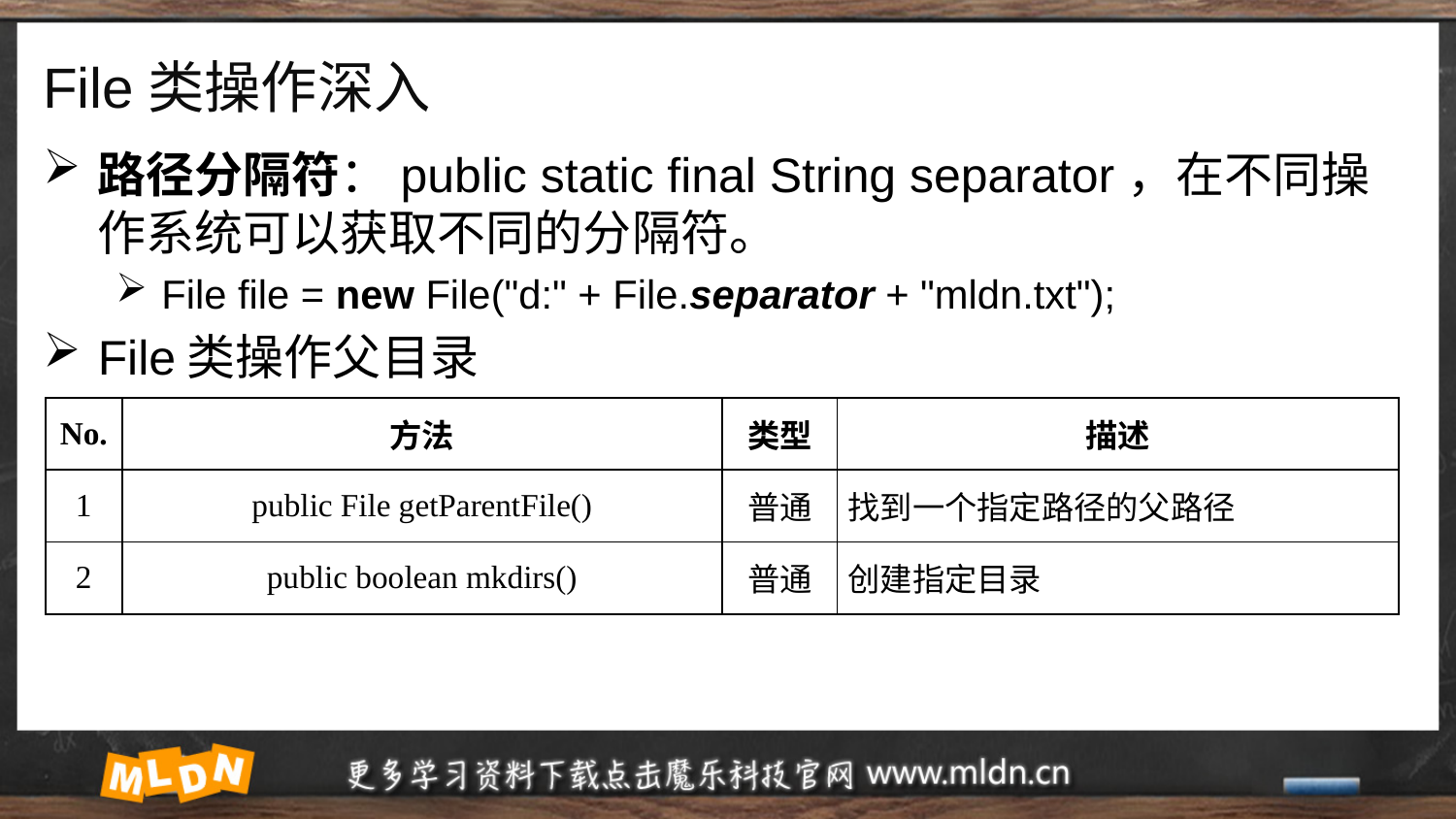

# File类操作深入
路径分隔符：public static final String separator，在不同操作系统可以获取不同的分隔符。
File file = new File("d:" + File.separator + "mldn.txt");
File类操作父目录
| No. | 方法 | 类型 | 描述 |
| --- | --- | --- | --- |
| 1 | public File getParentFile() | 普通 | 找到一个指定路径的父路径 |
| 2 | public boolean mkdirs() | 普通 | 创建指定目录 |